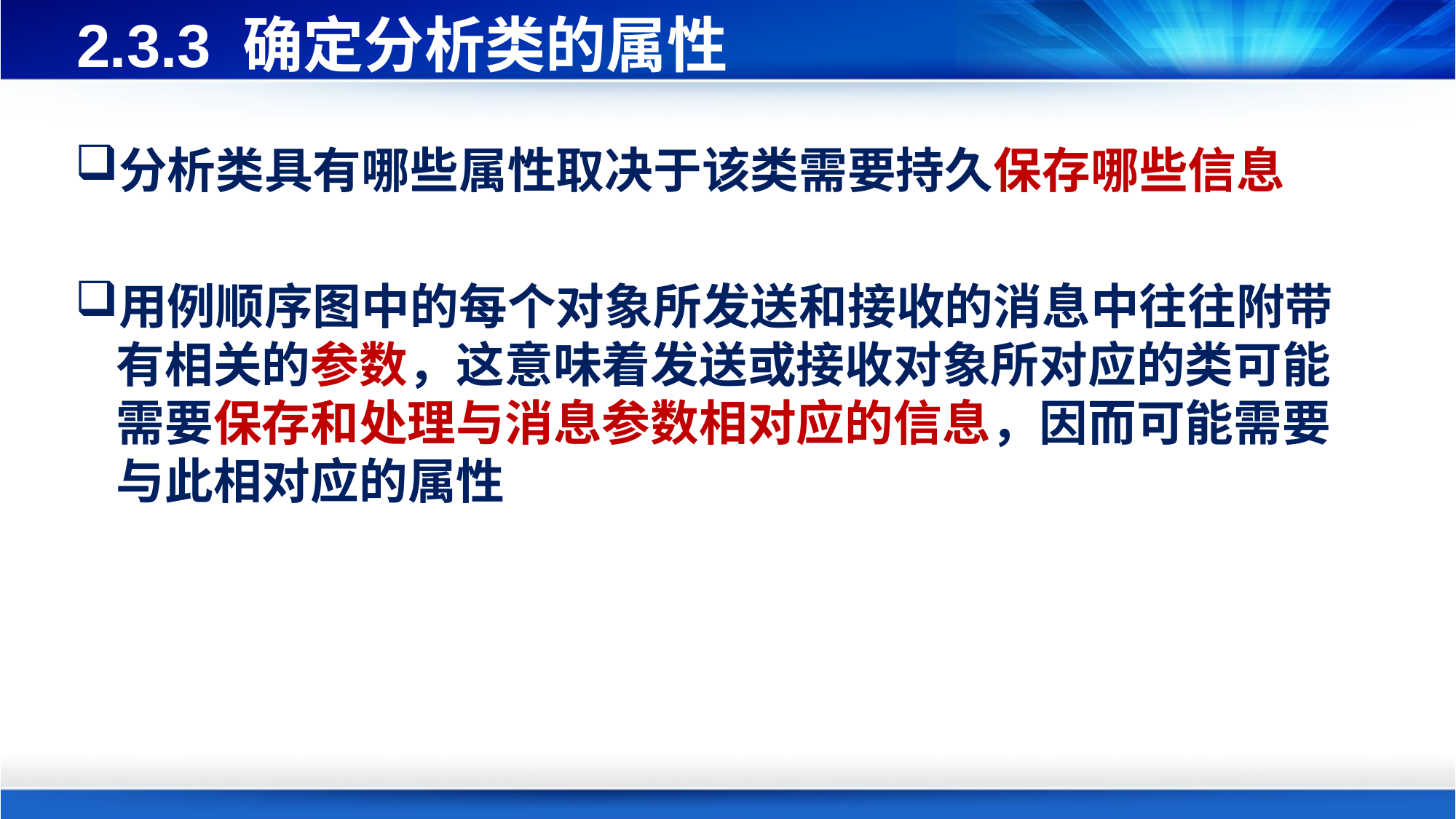

# 2.3.3 确定分析类的属性
分析类具有哪些属性取决于该类需要持久保存哪些信息

用例顺序图中的每个对象所发送和接收的消息中往往附带有相关的参数，这意味着发送或接收对象所对应的类可能需要保存和处理与消息参数相对应的信息，因而可能需要与此相对应的属性